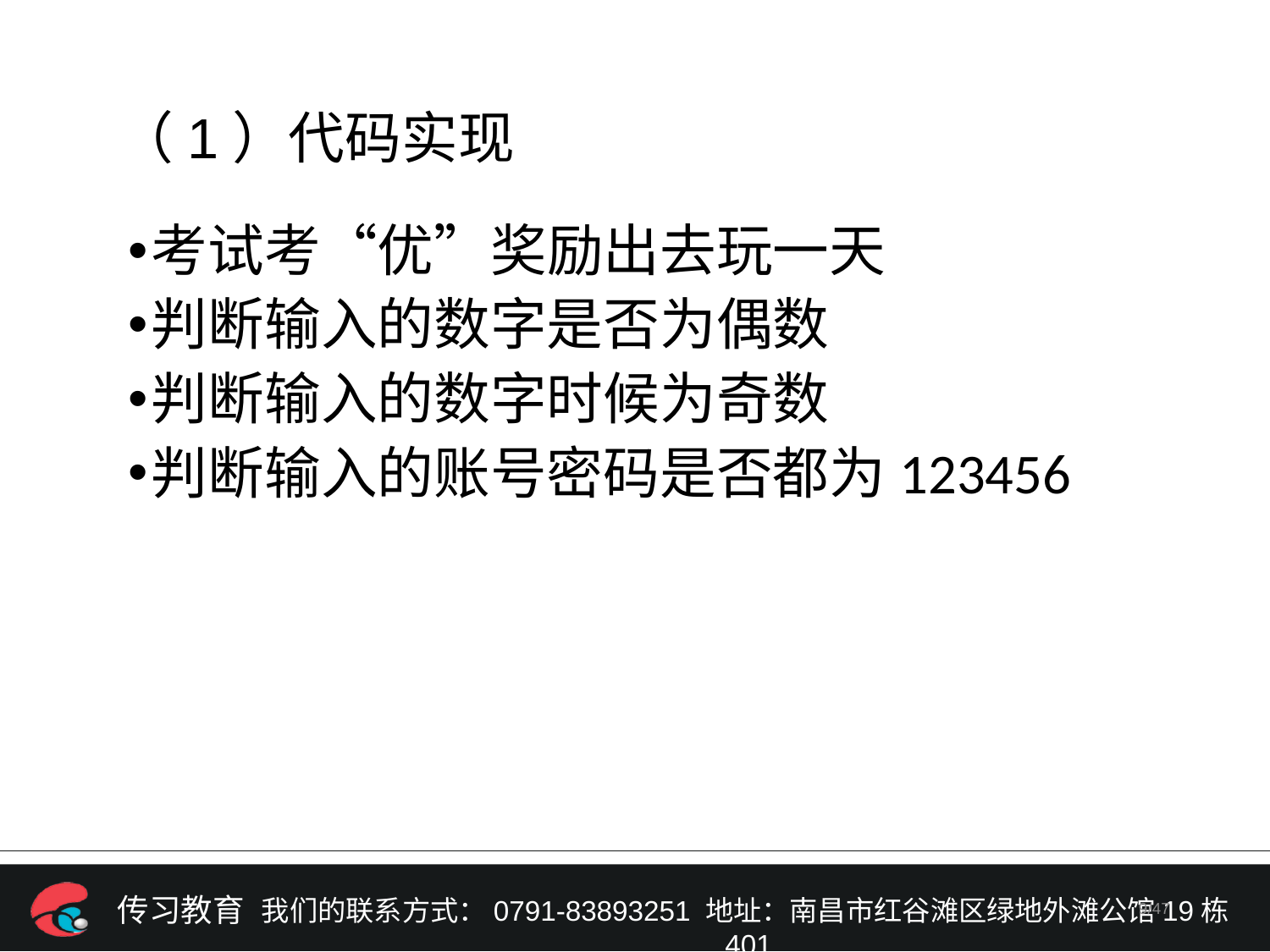

（1）代码实现
考试考“优”奖励出去玩一天
判断输入的数字是否为偶数
判断输入的数字时候为奇数
判断输入的账号密码是否都为123456
9/47